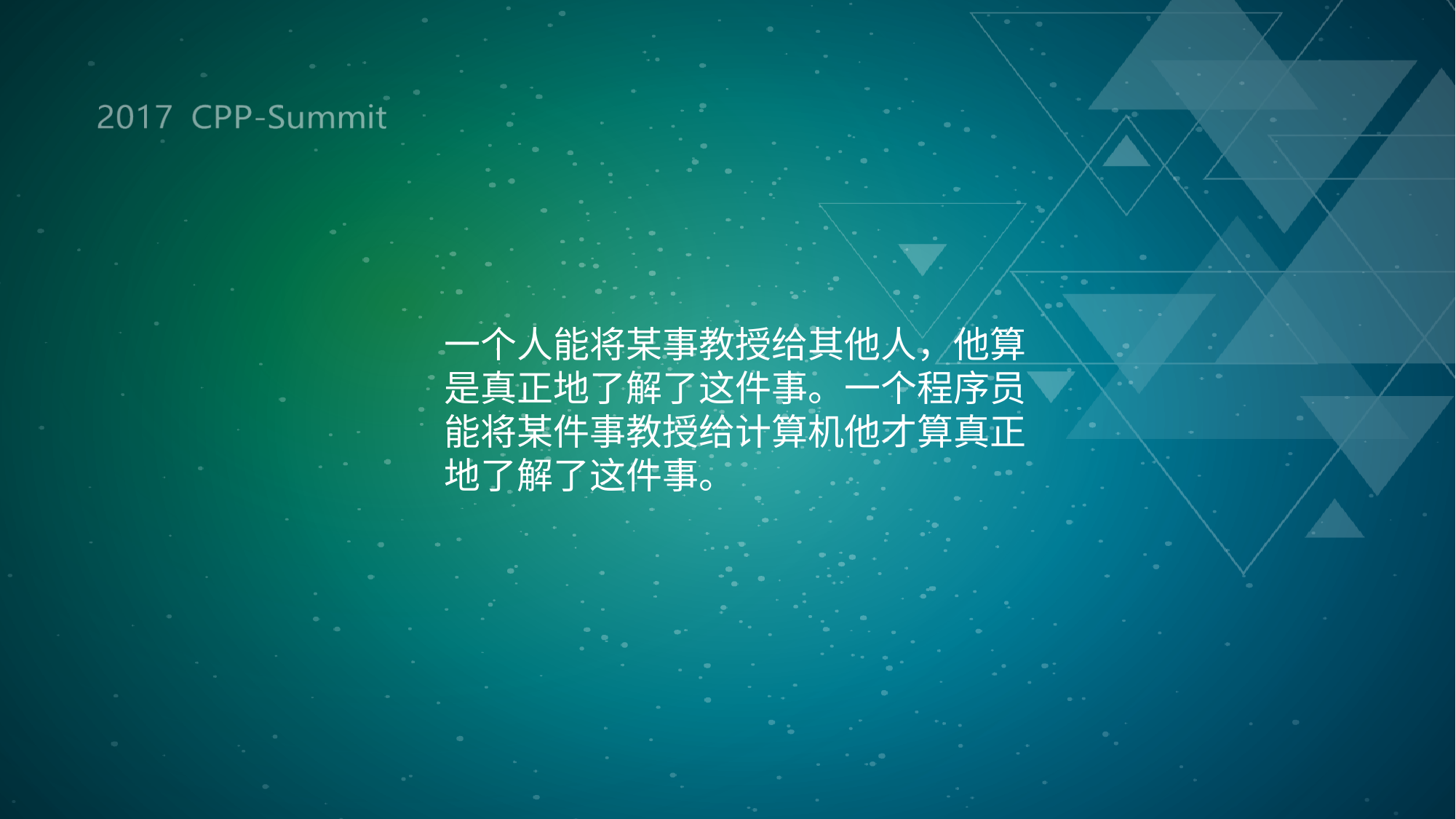

一个人能将某事教授给其他人，他算是真正地了解了这件事。一个程序员能将某件事教授给计算机他才算真正地了解了这件事。